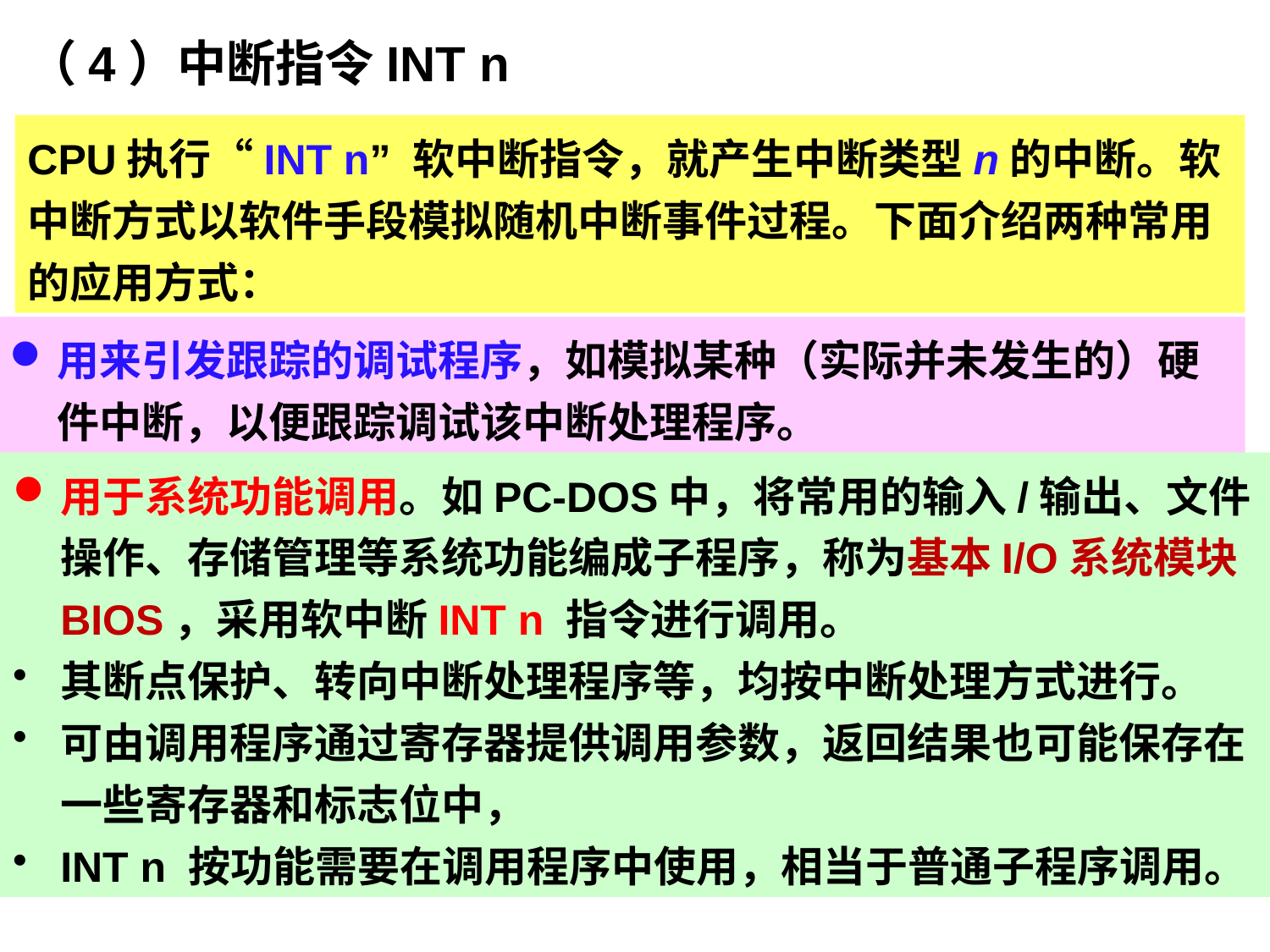

（4）中断指令INT n
CPU执行“INT n” 软中断指令，就产生中断类型n的中断。软中断方式以软件手段模拟随机中断事件过程。下面介绍两种常用的应用方式：
用来引发跟踪的调试程序，如模拟某种（实际并未发生的）硬件中断，以便跟踪调试该中断处理程序。
用于系统功能调用。如PC-DOS中，将常用的输入/输出、文件操作、存储管理等系统功能编成子程序，称为基本I/O系统模块BIOS，采用软中断INT n 指令进行调用。
其断点保护、转向中断处理程序等，均按中断处理方式进行。
可由调用程序通过寄存器提供调用参数，返回结果也可能保存在一些寄存器和标志位中，
INT n 按功能需要在调用程序中使用，相当于普通子程序调用。
35